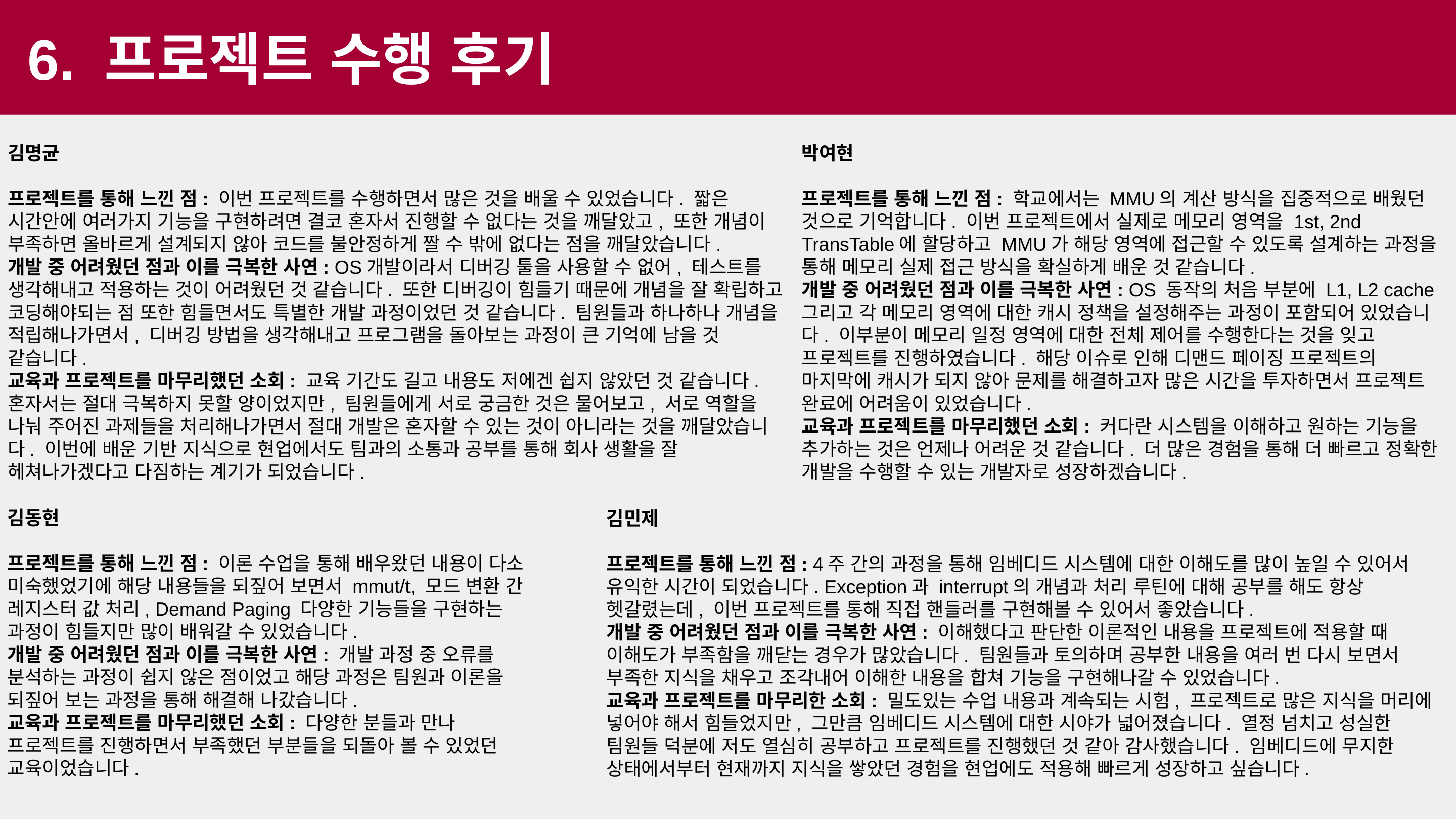

6. 프로젝트 수행 후기
김명균

프로젝트를 통해 느낀 점: 이번 프로젝트를 수행하면서 많은 것을 배울 수 있었습니다. 짧은 시간안에 여러가지 기능을 구현하려면 결코 혼자서 진행할 수 없다는 것을 깨달았고, 또한 개념이 부족하면 올바르게 설계되지 않아 코드를 불안정하게 짤 수 밖에 없다는 점을 깨달았습니다.
개발 중 어려웠던 점과 이를 극복한 사연: OS개발이라서 디버깅 툴을 사용할 수 없어, 테스트를 생각해내고 적용하는 것이 어려웠던 것 같습니다. 또한 디버깅이 힘들기 때문에 개념을 잘 확립하고 코딩해야되는 점 또한 힘들면서도 특별한 개발 과정이었던 것 같습니다. 팀원들과 하나하나 개념을 적립해나가면서, 디버깅 방법을 생각해내고 프로그램을 돌아보는 과정이 큰 기억에 남을 것 같습니다.
교육과 프로젝트를 마무리했던 소회: 교육 기간도 길고 내용도 저에겐 쉽지 않았던 것 같습니다. 혼자서는 절대 극복하지 못할 양이었지만, 팀원들에게 서로 궁금한 것은 물어보고, 서로 역할을 나눠 주어진 과제들을 처리해나가면서 절대 개발은 혼자할 수 있는 것이 아니라는 것을 깨달았습니다. 이번에 배운 기반 지식으로 현업에서도 팀과의 소통과 공부를 통해 회사 생활을 잘 헤쳐나가겠다고 다짐하는 계기가 되었습니다.
박여현

프로젝트를 통해 느낀 점: 학교에서는 MMU의 계산 방식을 집중적으로 배웠던 것으로 기억합니다. 이번 프로젝트에서 실제로 메모리 영역을 1st, 2nd TransTable에 할당하고 MMU가 해당 영역에 접근할 수 있도록 설계하는 과정을 통해 메모리 실제 접근 방식을 확실하게 배운 것 같습니다.
개발 중 어려웠던 점과 이를 극복한 사연: OS 동작의 처음 부분에 L1, L2 cache 그리고 각 메모리 영역에 대한 캐시 정책을 설정해주는 과정이 포함되어 있었습니다. 이부분이 메모리 일정 영역에 대한 전체 제어를 수행한다는 것을 잊고 프로젝트를 진행하였습니다. 해당 이슈로 인해 디맨드 페이징 프로젝트의 마지막에 캐시가 되지 않아 문제를 해결하고자 많은 시간을 투자하면서 프로젝트 완료에 어려움이 있었습니다.
교육과 프로젝트를 마무리했던 소회: 커다란 시스템을 이해하고 원하는 기능을 추가하는 것은 언제나 어려운 것 같습니다. 더 많은 경험을 통해 더 빠르고 정확한 개발을 수행할 수 있는 개발자로 성장하겠습니다.
김동현

프로젝트를 통해 느낀 점: 이론 수업을 통해 배우왔던 내용이 다소 미숙했었기에 해당 내용들을 되짚어 보면서 mmut/t, 모드 변환 간 레지스터 값 처리, Demand Paging 다양한 기능들을 구현하는 과정이 힘들지만 많이 배워갈 수 있었습니다.
개발 중 어려웠던 점과 이를 극복한 사연: 개발 과정 중 오류를 분석하는 과정이 쉽지 않은 점이었고 해당 과정은 팀원과 이론을 되짚어 보는 과정을 통해 해결해 나갔습니다.
교육과 프로젝트를 마무리했던 소회: 다양한 분들과 만나 프로젝트를 진행하면서 부족했던 부분들을 되돌아 볼 수 있었던 교육이었습니다.
김민제

프로젝트를 통해 느낀 점: 4주 간의 과정을 통해 임베디드 시스템에 대한 이해도를 많이 높일 수 있어서 유익한 시간이 되었습니다. Exception과 interrupt의 개념과 처리 루틴에 대해 공부를 해도 항상 헷갈렸는데, 이번 프로젝트를 통해 직접 핸들러를 구현해볼 수 있어서 좋았습니다.
개발 중 어려웠던 점과 이를 극복한 사연: 이해했다고 판단한 이론적인 내용을 프로젝트에 적용할 때 이해도가 부족함을 깨닫는 경우가 많았습니다. 팀원들과 토의하며 공부한 내용을 여러 번 다시 보면서 부족한 지식을 채우고 조각내어 이해한 내용을 합쳐 기능을 구현해나갈 수 있었습니다.
교육과 프로젝트를 마무리한 소회: 밀도있는 수업 내용과 계속되는 시험, 프로젝트로 많은 지식을 머리에 넣어야 해서 힘들었지만, 그만큼 임베디드 시스템에 대한 시야가 넓어졌습니다. 열정 넘치고 성실한 팀원들 덕분에 저도 열심히 공부하고 프로젝트를 진행했던 것 같아 감사했습니다. 임베디드에 무지한 상태에서부터 현재까지 지식을 쌓았던 경험을 현업에도 적용해 빠르게 성장하고 싶습니다.